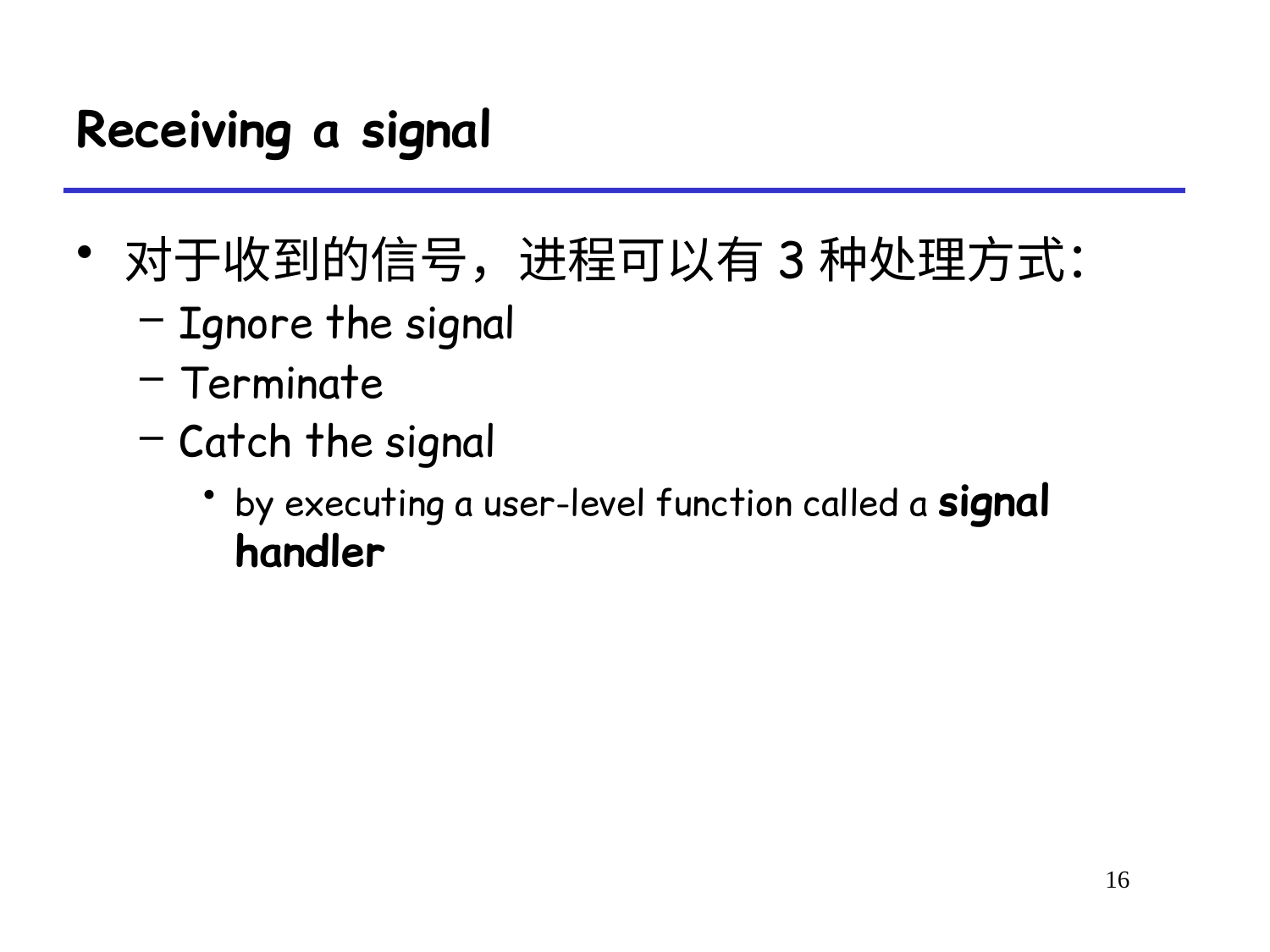

# Receiving a signal
对于收到的信号，进程可以有3种处理方式：
Ignore the signal
Terminate
Catch the signal
by executing a user-level function called a signal handler

16